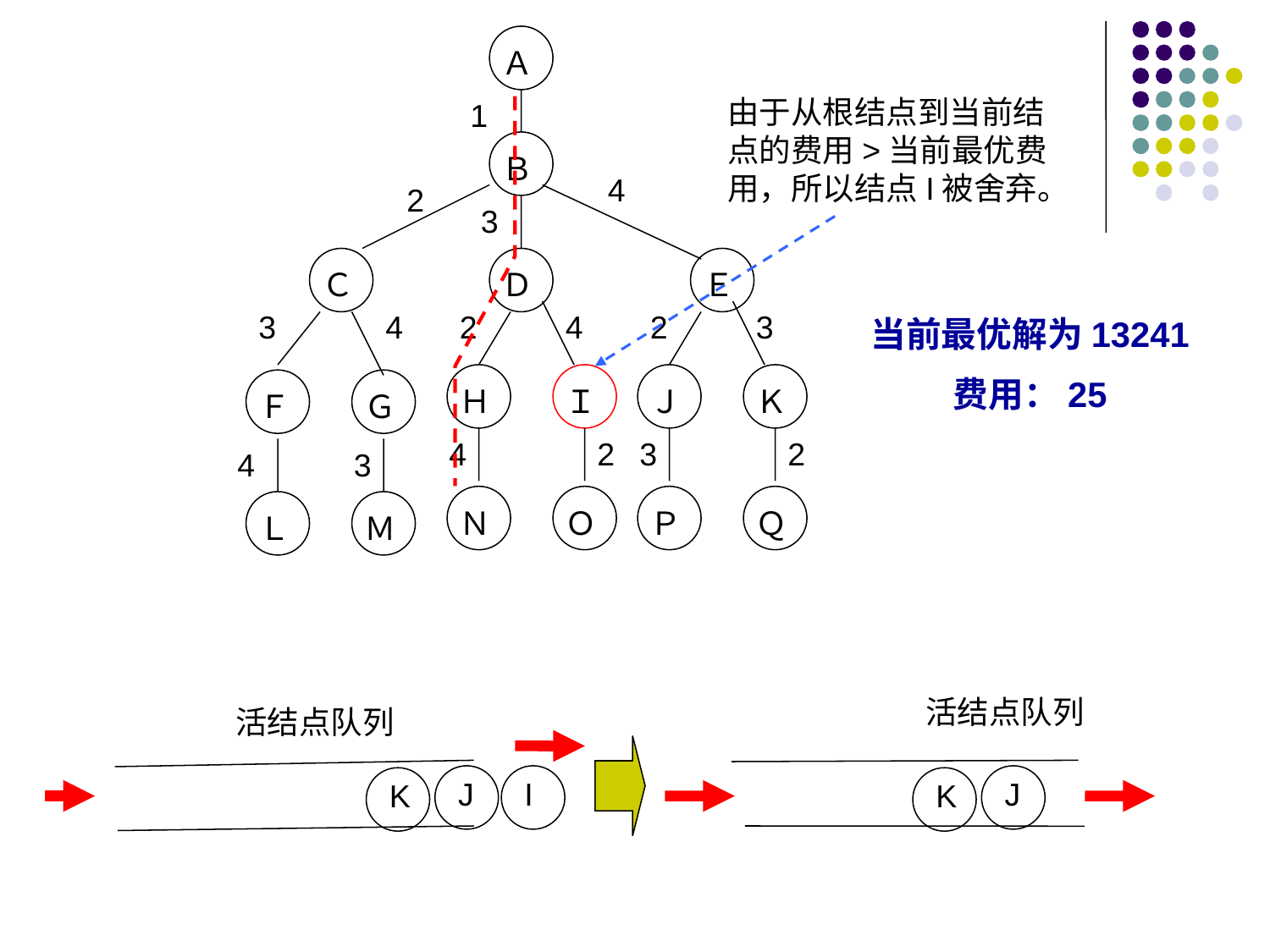

Ａ
由于从根结点到当前结点的费用>当前最优费用，所以结点I被舍弃。

1

当前最优解为13241
费用：25

Ｂ
4
2

3

Ｃ
Ｄ
Ｅ
3
4
2

4
2

3

Ｊ

Ｋ

Ｈ
Ｉ
Ｆ
Ｇ
4

2
3

2
4

3

Ｎ

Ｏ

Ｐ

Ｑ

Ｌ

Ｍ
活结点队列

J

K

活结点队列

J

I

K